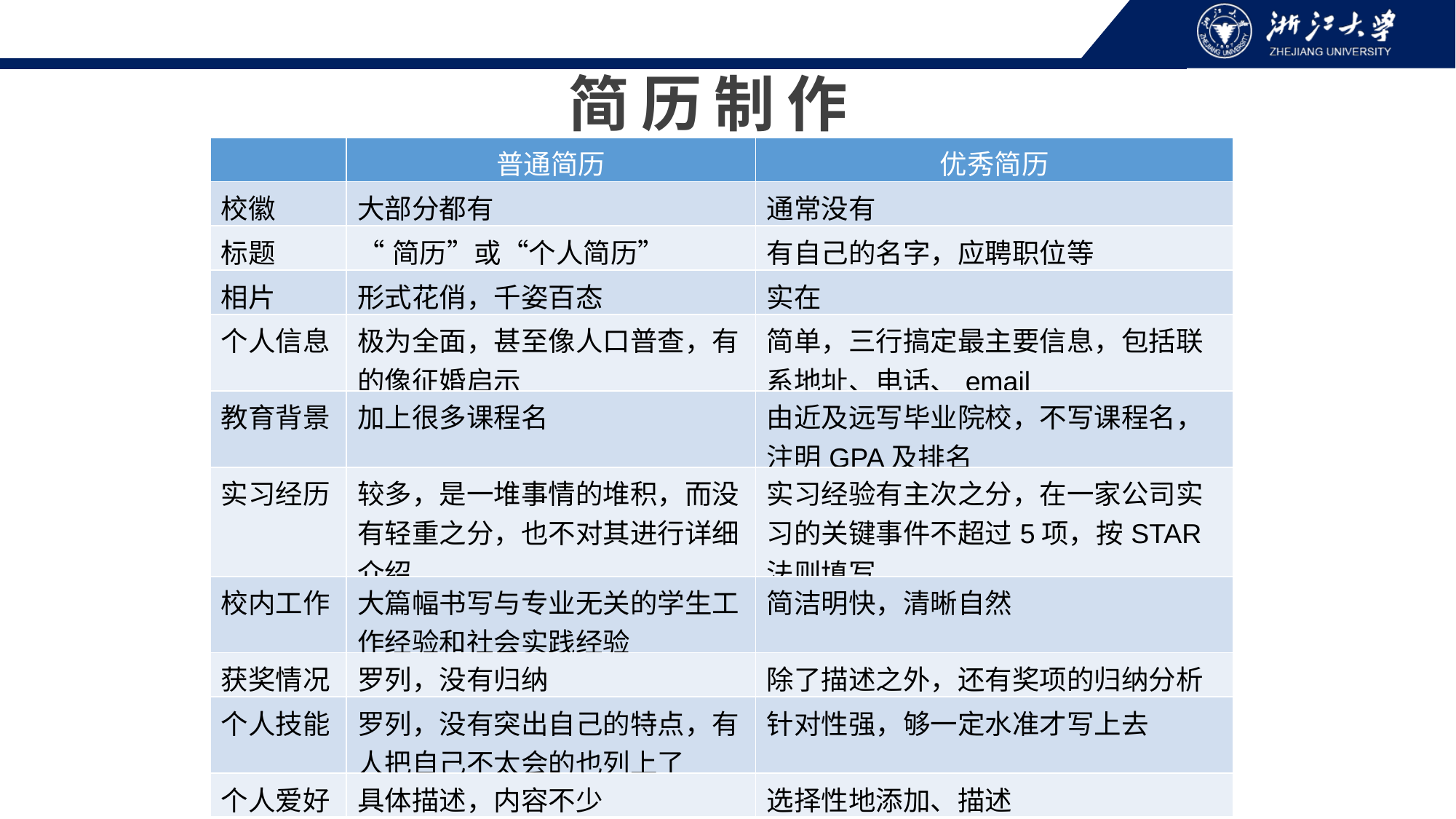

简历制作
|  | 普通简历 | 优秀简历 |
| --- | --- | --- |
| 校徽 | 大部分都有 | 通常没有 |
| 标题 | “简历”或“个人简历” | 有自己的名字，应聘职位等 |
| 相片 | 形式花俏，千姿百态 | 实在 |
| 个人信息 | 极为全面，甚至像人口普查，有的像征婚启示 | 简单，三行搞定最主要信息，包括联系地址、电话、email |
| 教育背景 | 加上很多课程名 | 由近及远写毕业院校，不写课程名，注明GPA及排名 |
| 实习经历 | 较多，是一堆事情的堆积，而没有轻重之分，也不对其进行详细介绍 | 实习经验有主次之分，在一家公司实习的关键事件不超过5项，按STAR法则填写 |
| 校内工作 | 大篇幅书写与专业无关的学生工作经验和社会实践经验 | 简洁明快，清晰自然 |
| 获奖情况 | 罗列，没有归纳 | 除了描述之外，还有奖项的归纳分析 |
| 个人技能 | 罗列，没有突出自己的特点，有人把自己不太会的也列上了 | 针对性强，够一定水准才写上去 |
| 个人爱好 | 具体描述，内容不少 | 选择性地添加、描述 |